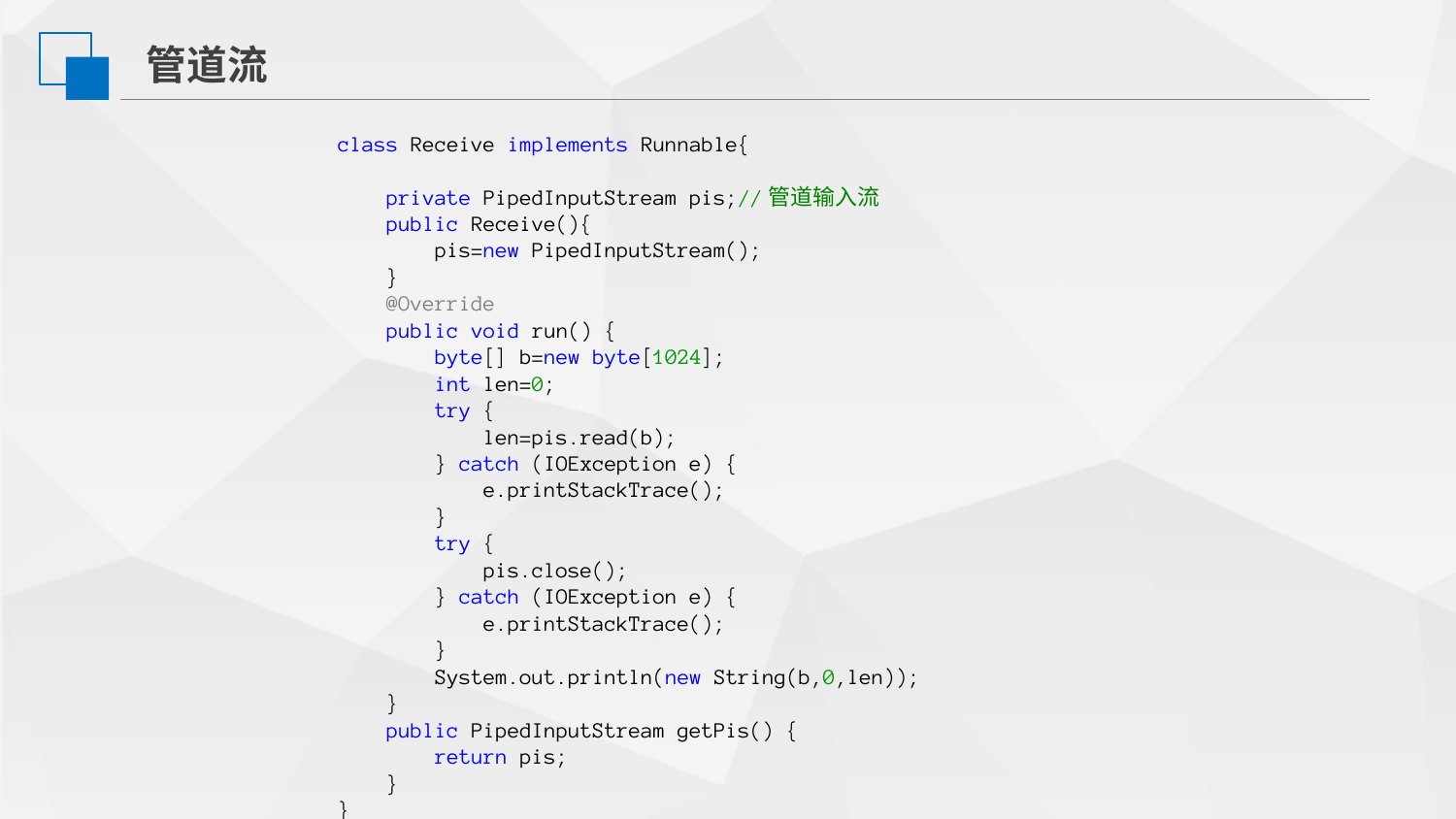

管道流
class Receive implements Runnable{

    private PipedInputStream pis;//管道输入流
    public Receive(){
        pis=new PipedInputStream();
    }
    @Override
    public void run() {
        byte[] b=new byte[1024];
        int len=0;
        try {
            len=pis.read(b);
        } catch (IOException e) {
            e.printStackTrace();
        }
        try {
            pis.close();
        } catch (IOException e) {
            e.printStackTrace();
        }
        System.out.println(new String(b,0,len));
    }
    public PipedInputStream getPis() {
        return pis;
    }
}